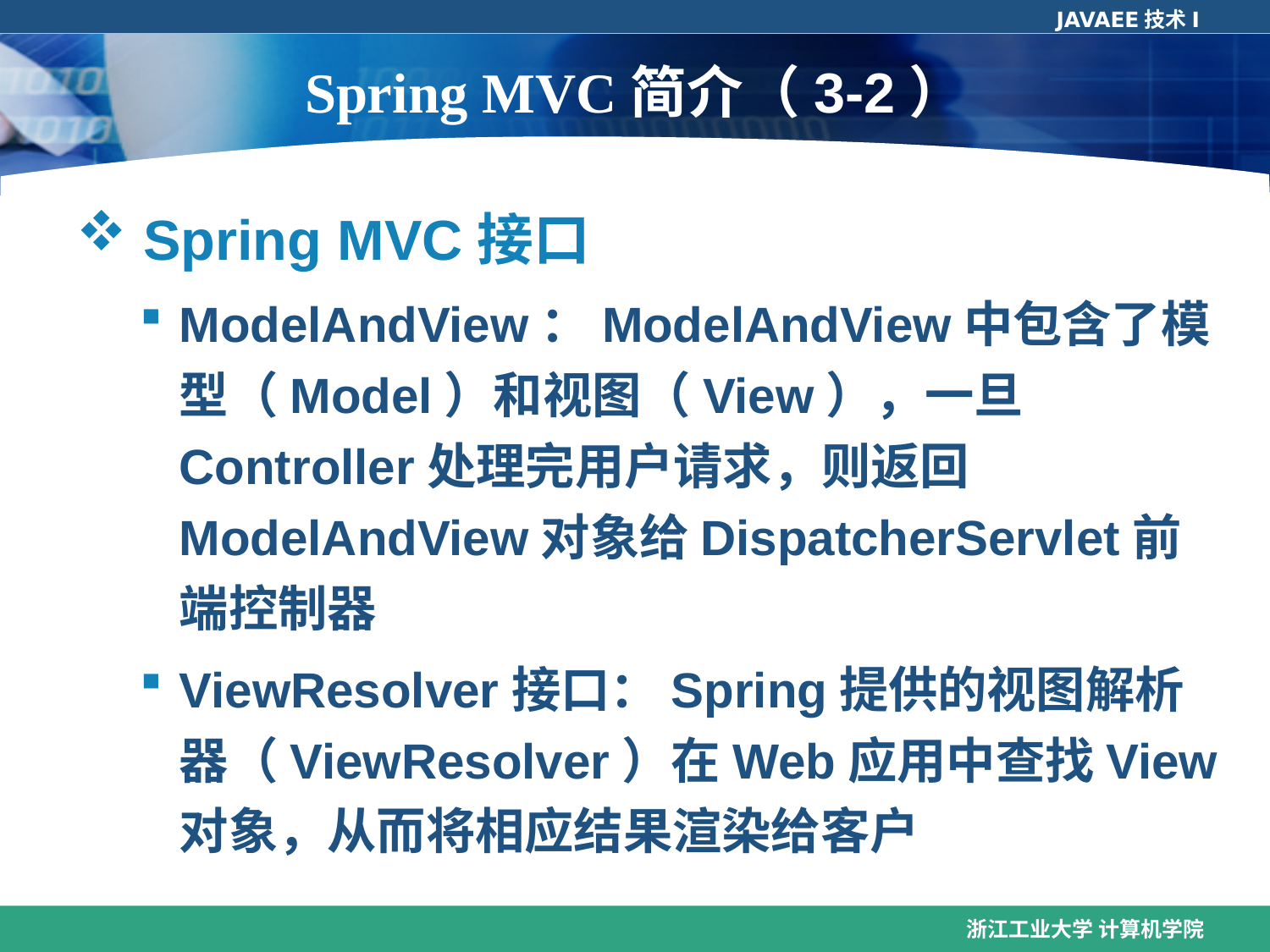

# Spring MVC简介（3-2）
 Spring MVC接口
ModelAndView：ModelAndView中包含了模型（Model）和视图（View），一旦Controller处理完用户请求，则返回ModelAndView对象给DispatcherServlet前端控制器
ViewResolver接口：Spring提供的视图解析器（ViewResolver）在Web应用中查找View对象，从而将相应结果渲染给客户